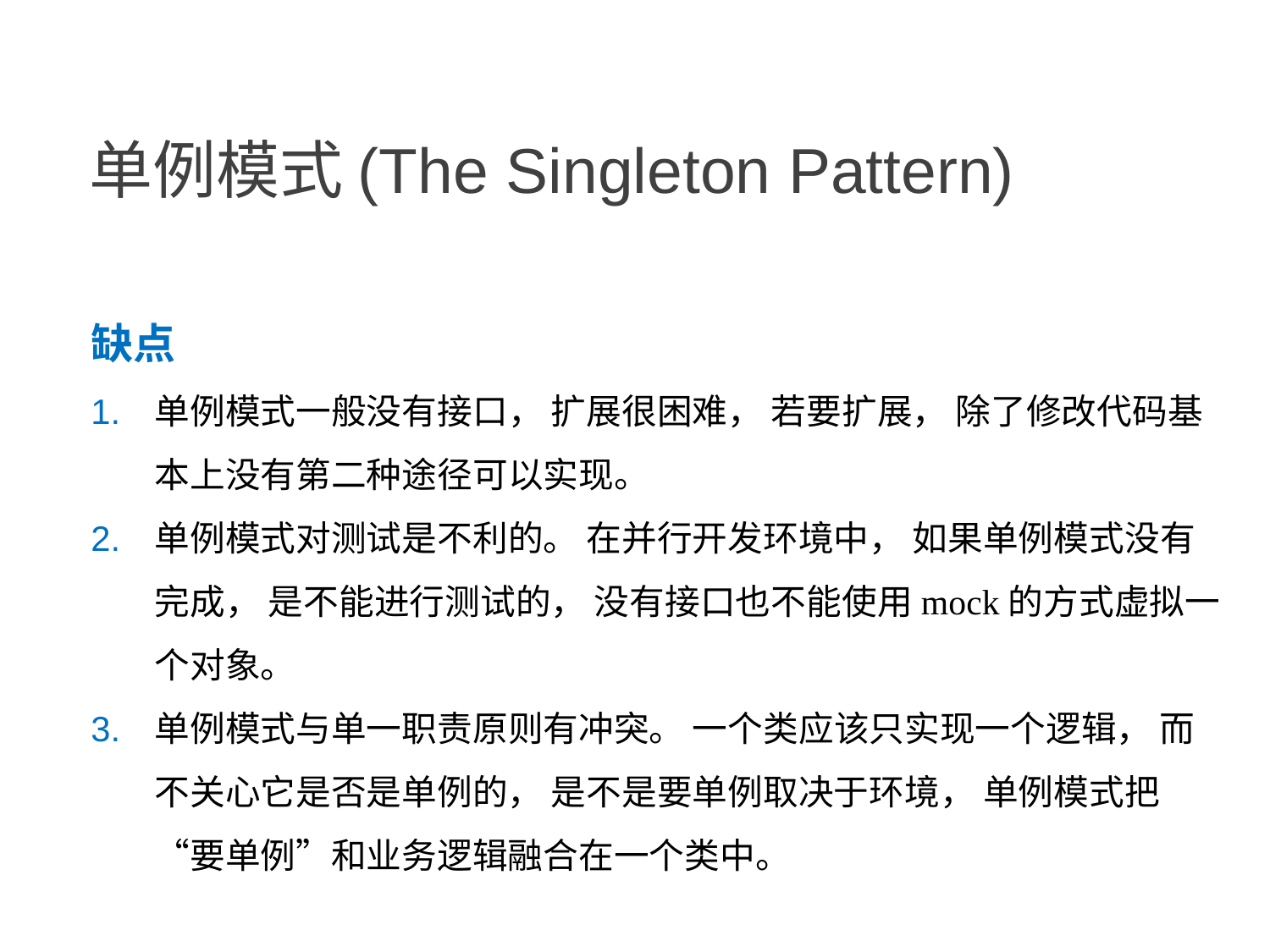

单例模式(The Singleton Pattern)
缺点
单例模式一般没有接口， 扩展很困难， 若要扩展， 除了修改代码基本上没有第二种途径可以实现。
单例模式对测试是不利的。 在并行开发环境中， 如果单例模式没有完成， 是不能进行测试的， 没有接口也不能使用mock的方式虚拟一个对象。
单例模式与单一职责原则有冲突。 一个类应该只实现一个逻辑， 而不关心它是否是单例的， 是不是要单例取决于环境， 单例模式把“要单例”和业务逻辑融合在一个类中。